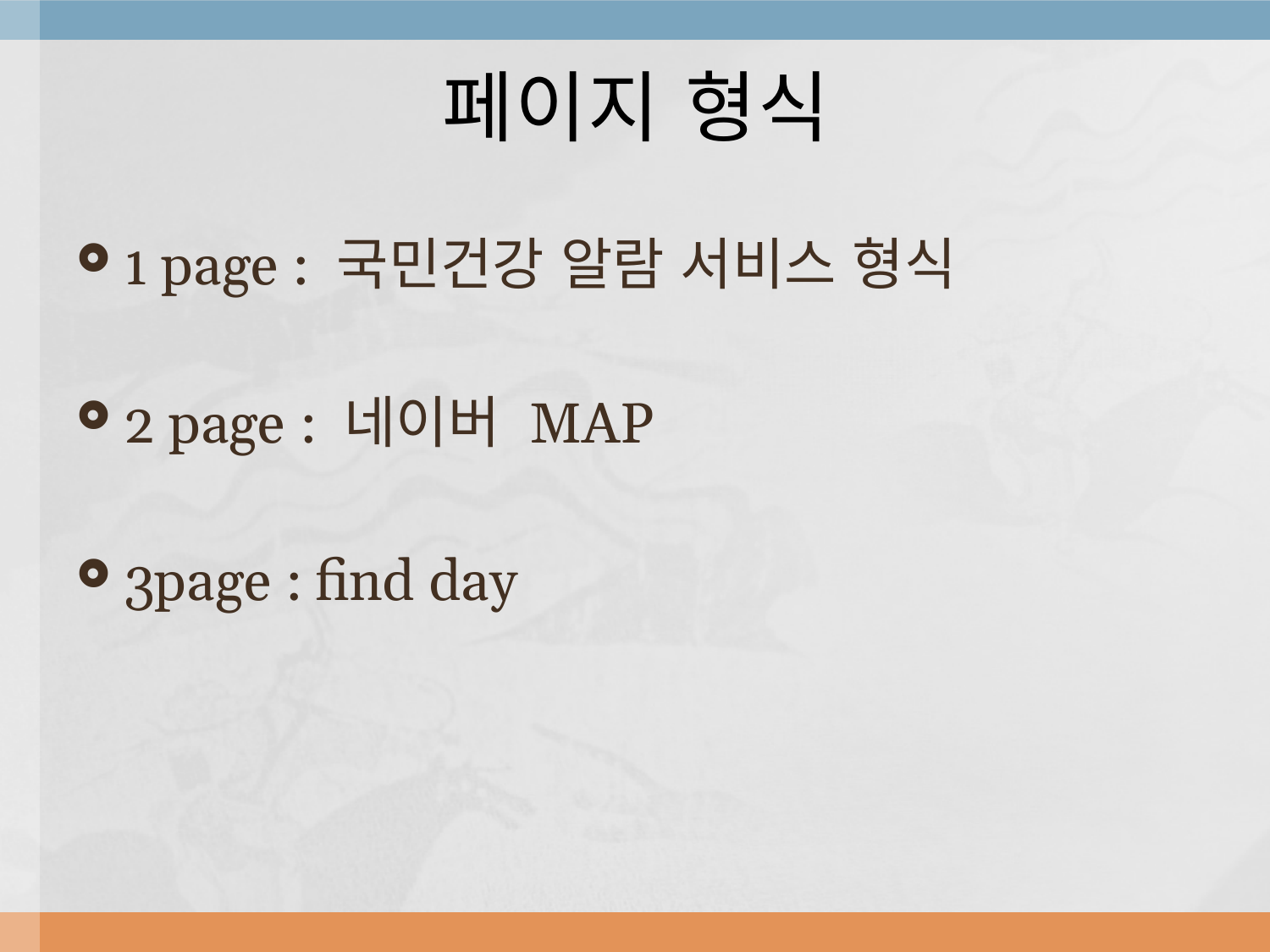

# 페이지 형식
1 page : 국민건강 알람 서비스 형식

2 page : 네이버 MAP

3page : find day